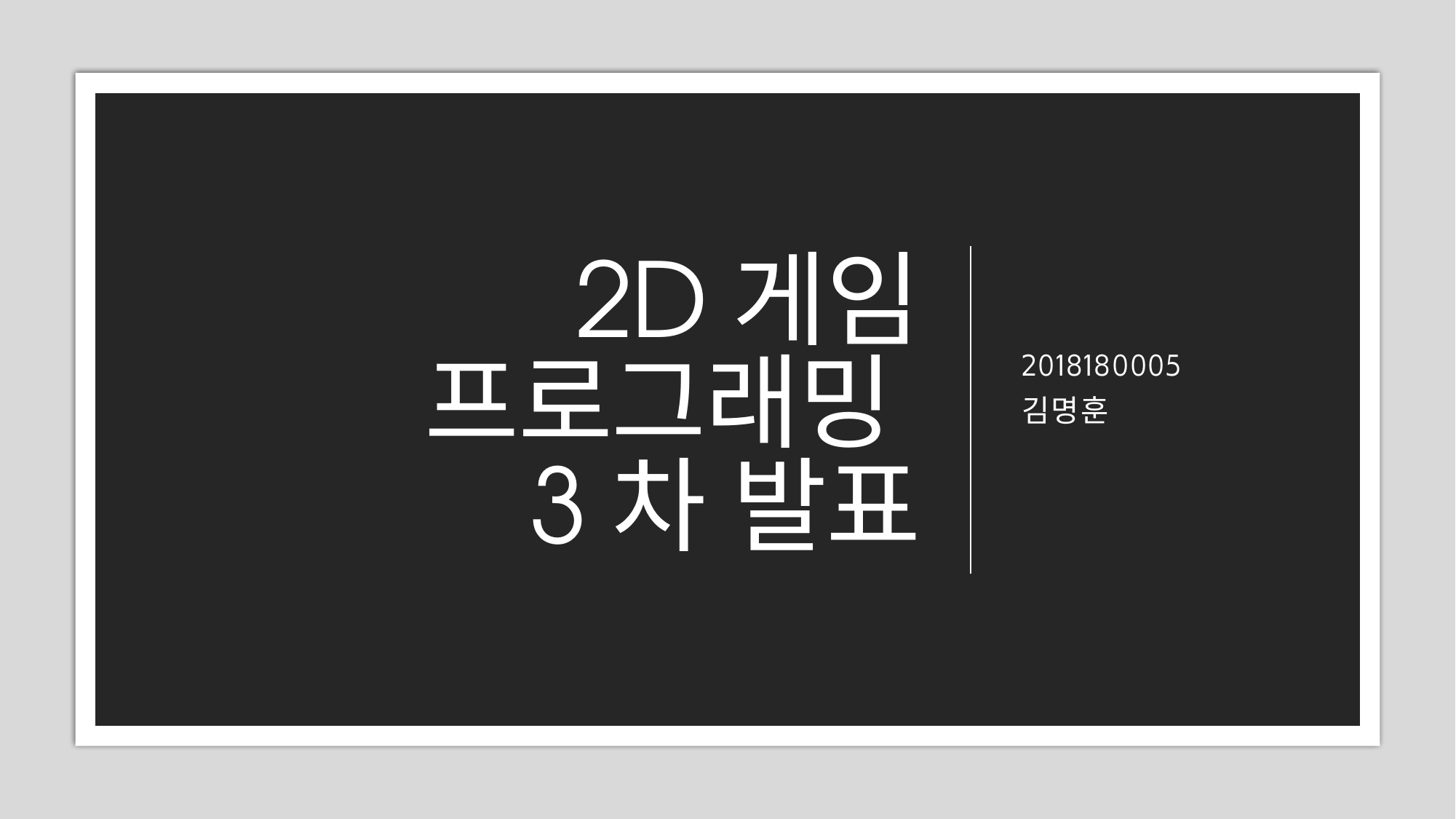

# 2D게임 프로그래밍 3차 발표
2018180005
김명훈